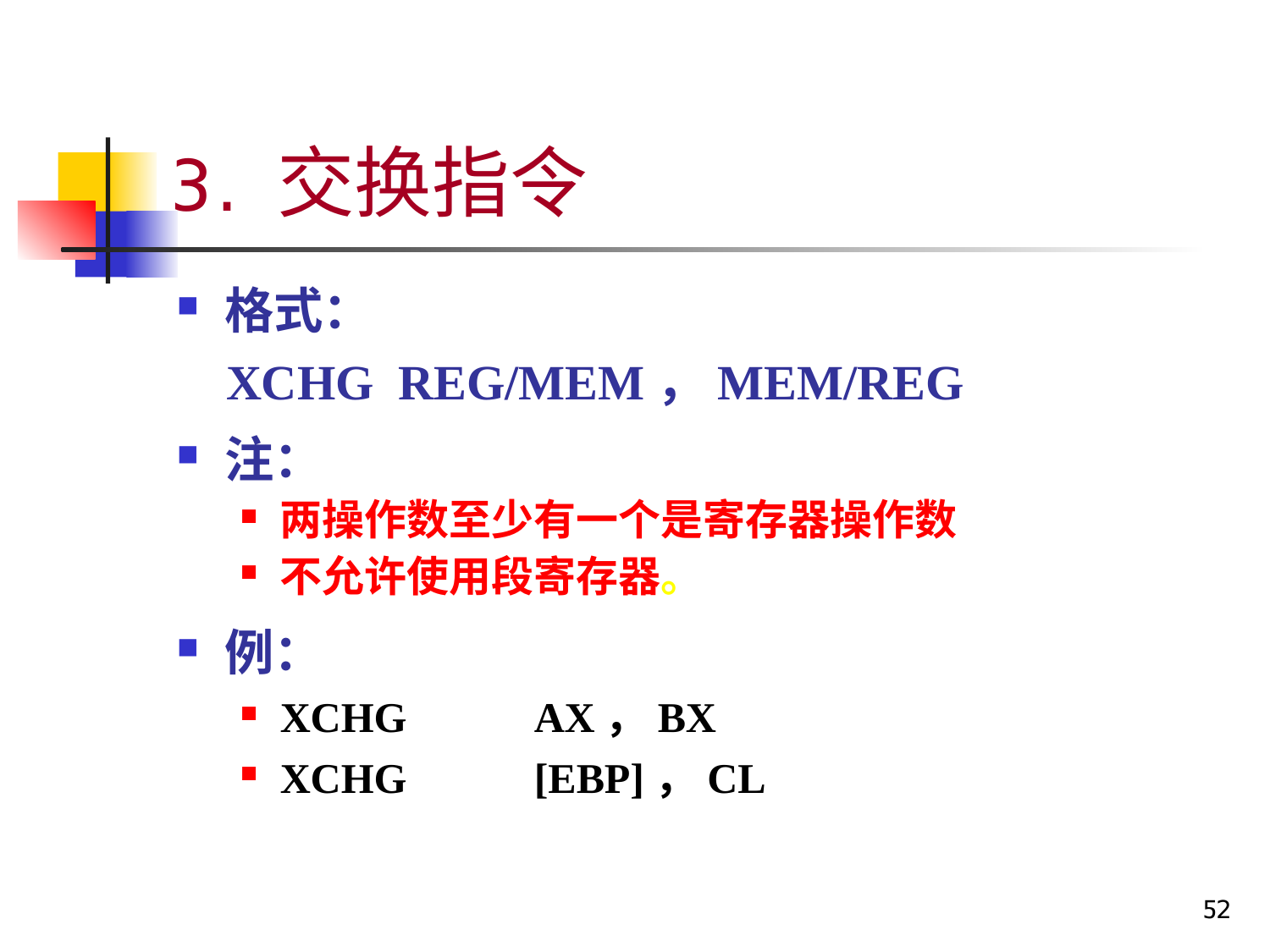

# 3. 交换指令
格式：
    XCHG  REG/MEM，MEM/REG
注：
两操作数至少有一个是寄存器操作数
不允许使用段寄存器。
例：
XCHG	AX，BX
XCHG	[EBP]，CL
52